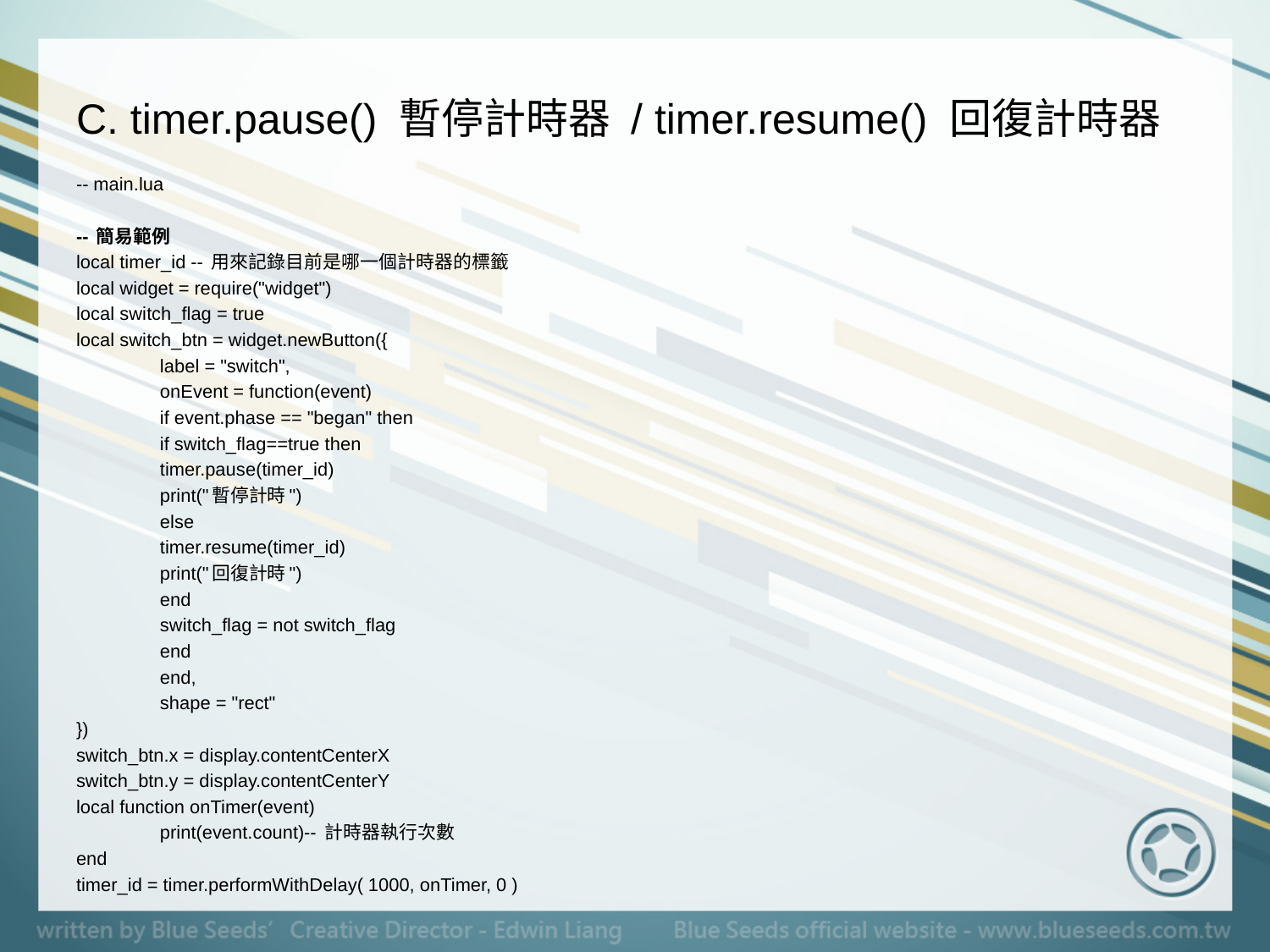

# C. timer.pause() 暫停計時器 / timer.resume() 回復計時器
-- main.lua

-- 簡易範例
local timer_id -- 用來記錄目前是哪一個計時器的標籤
local widget = require("widget")
local switch_flag = true
local switch_btn = widget.newButton({
	label = "switch",
	onEvent = function(event)
		if event.phase == "began" then
			if switch_flag==true then
				timer.pause(timer_id)
				print("暫停計時")
			else
				timer.resume(timer_id)
				print("回復計時")
			end
			switch_flag = not switch_flag
		end
	end,
	shape = "rect"
})
switch_btn.x = display.contentCenterX
switch_btn.y = display.contentCenterY
local function onTimer(event)
	print(event.count)-- 計時器執行次數
end
timer_id = timer.performWithDelay( 1000, onTimer, 0 )